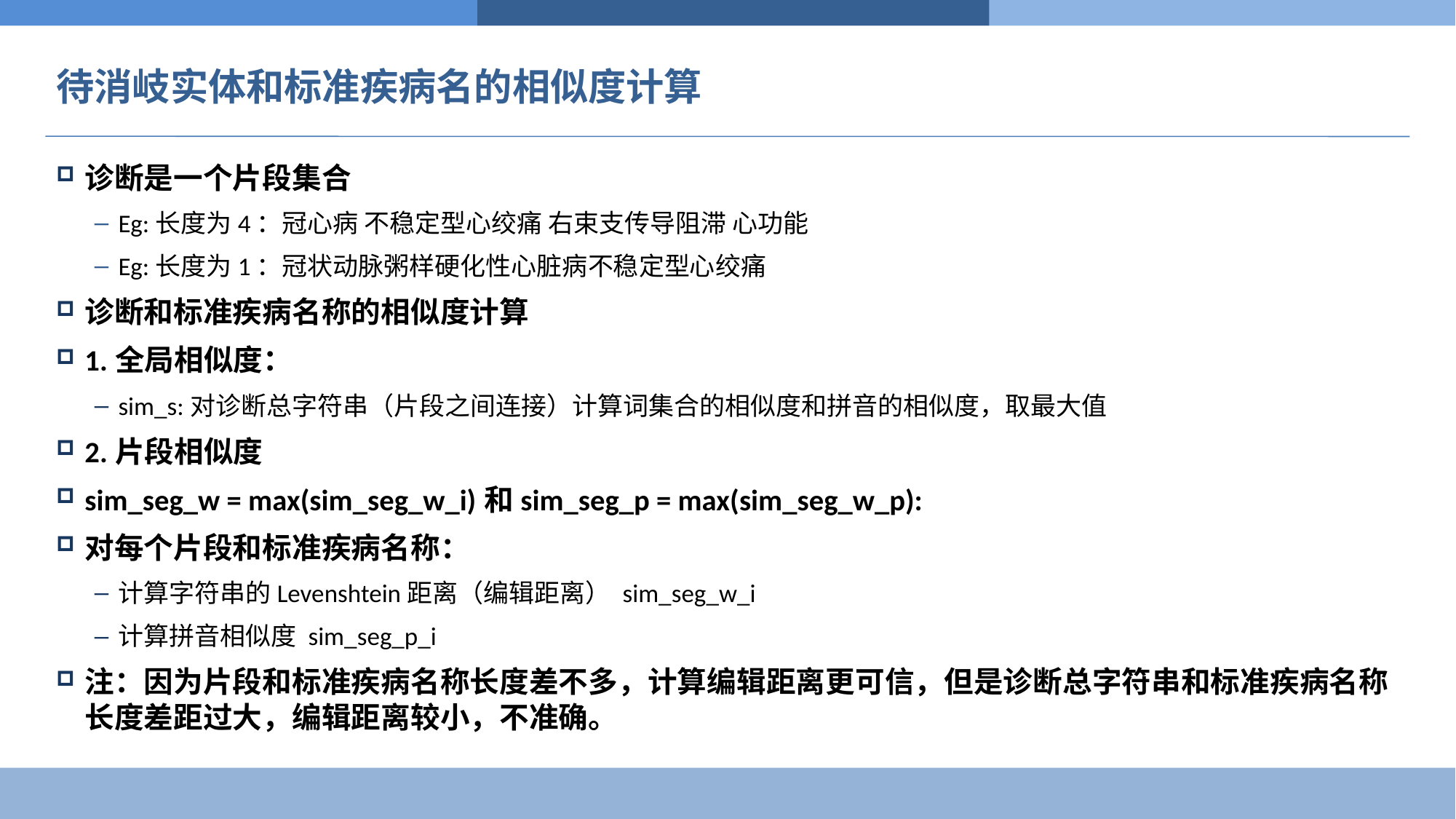

# 待消岐实体和标准疾病名的相似度计算
诊断是一个片段集合
Eg:长度为4：冠心病 不稳定型心绞痛 右束支传导阻滞 心功能
Eg:长度为1：冠状动脉粥样硬化性心脏病不稳定型心绞痛
诊断和标准疾病名称的相似度计算
1.全局相似度：
sim_s:对诊断总字符串（片段之间连接）计算词集合的相似度和拼音的相似度，取最大值
2.片段相似度
sim_seg_w = max(sim_seg_w_i)和sim_seg_p = max(sim_seg_w_p):
对每个片段和标准疾病名称：
计算字符串的Levenshtein距离（编辑距离） sim_seg_w_i
计算拼音相似度 sim_seg_p_i
注：因为片段和标准疾病名称长度差不多，计算编辑距离更可信，但是诊断总字符串和标准疾病名称长度差距过大，编辑距离较小，不准确。